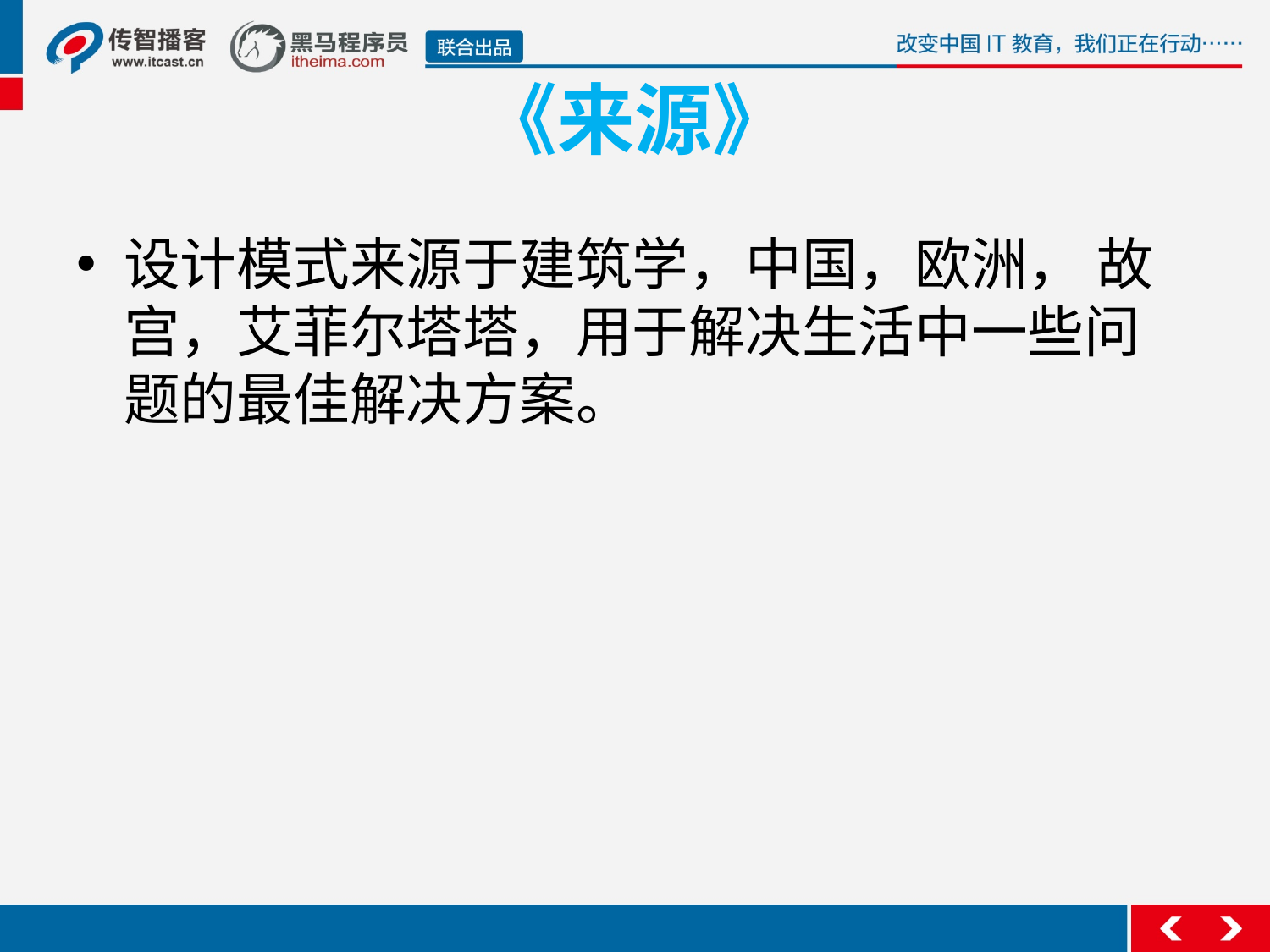

# 《来源》
设计模式来源于建筑学，中国，欧洲， 故宫，艾菲尔塔塔，用于解决生活中一些问题的最佳解决方案。